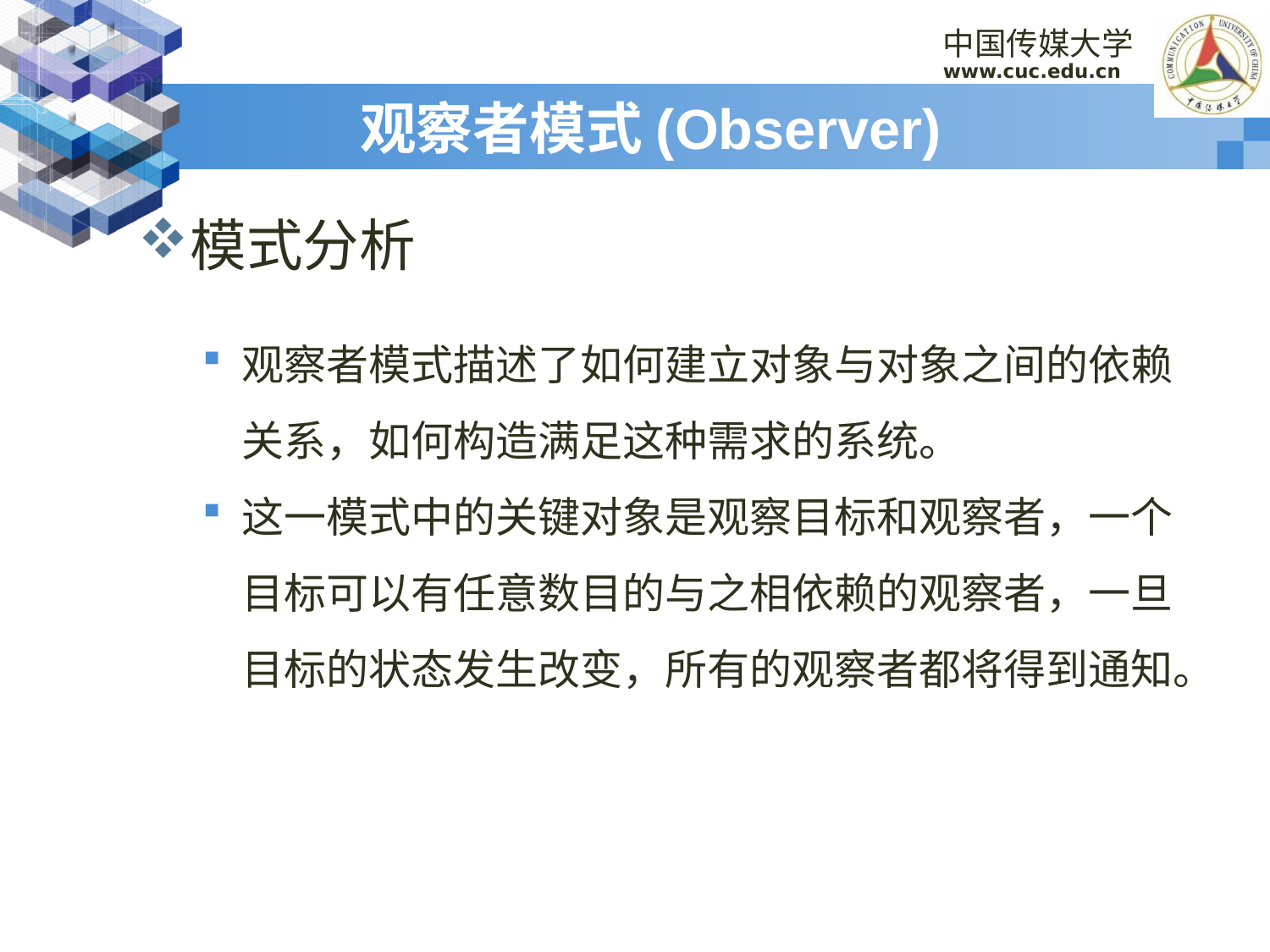

# 观察者模式(Observer)
模式分析

观察者模式描述了如何建立对象与对象之间的依赖关系，如何构造满足这种需求的系统。
这一模式中的关键对象是观察目标和观察者，一个目标可以有任意数目的与之相依赖的观察者，一旦目标的状态发生改变，所有的观察者都将得到通知。